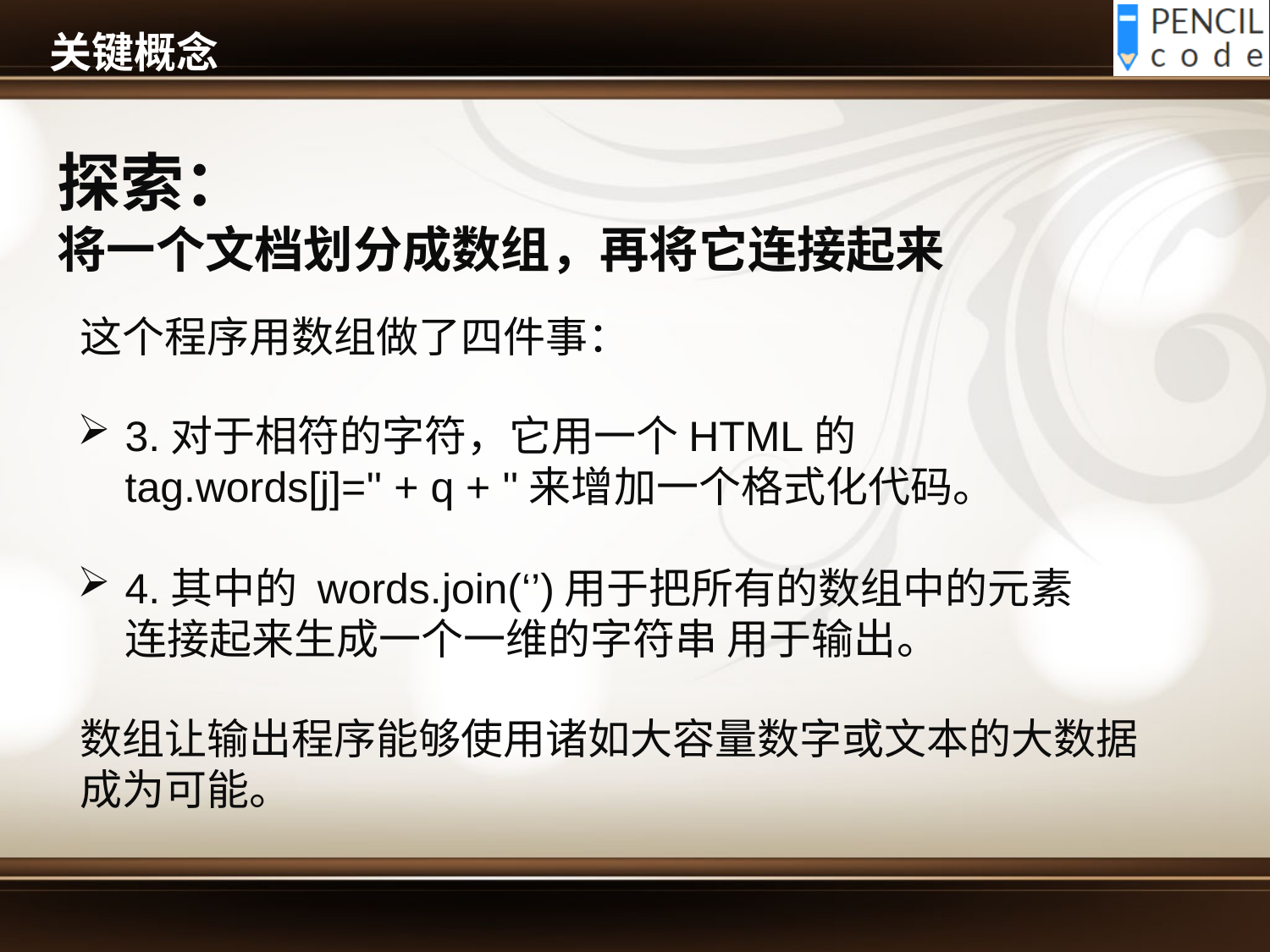

# 关键概念
探索：
将一个文档划分成数组，再将它连接起来
这个程序用数组做了四件事：
3.对于相符的字符，它用一个HTML的tag.words[j]='' + q + ''来增加一个格式化代码。

4.其中的 words.join(‘’)用于把所有的数组中的元素连接起来生成一个一维的字符串 用于输出。

数组让输出程序能够使用诸如大容量数字或文本的大数据成为可能。